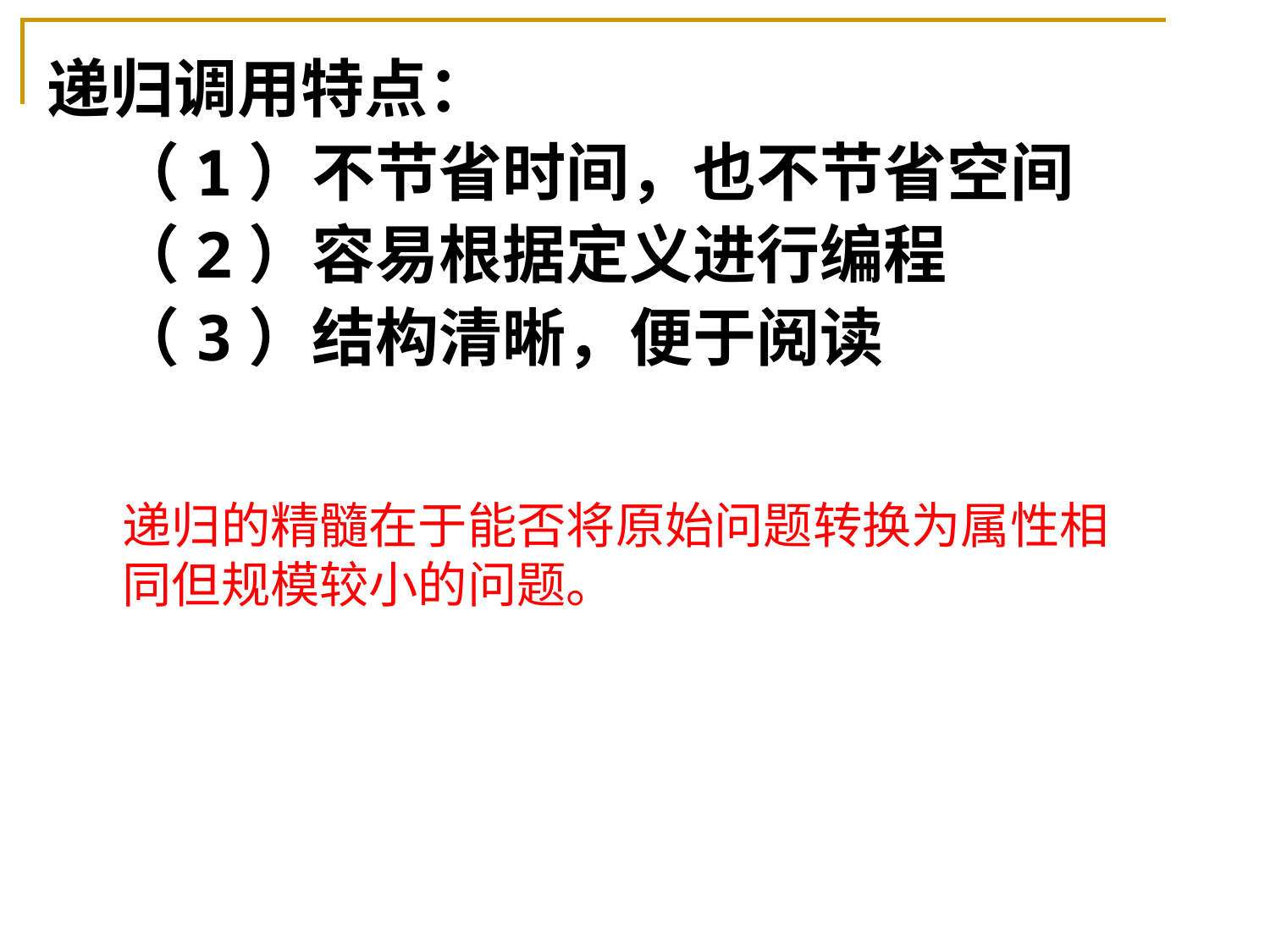

递归调用特点：
	（1）不节省时间，也不节省空间
	（2）容易根据定义进行编程
	（3）结构清晰，便于阅读
递归的精髓在于能否将原始问题转换为属性相同但规模较小的问题。